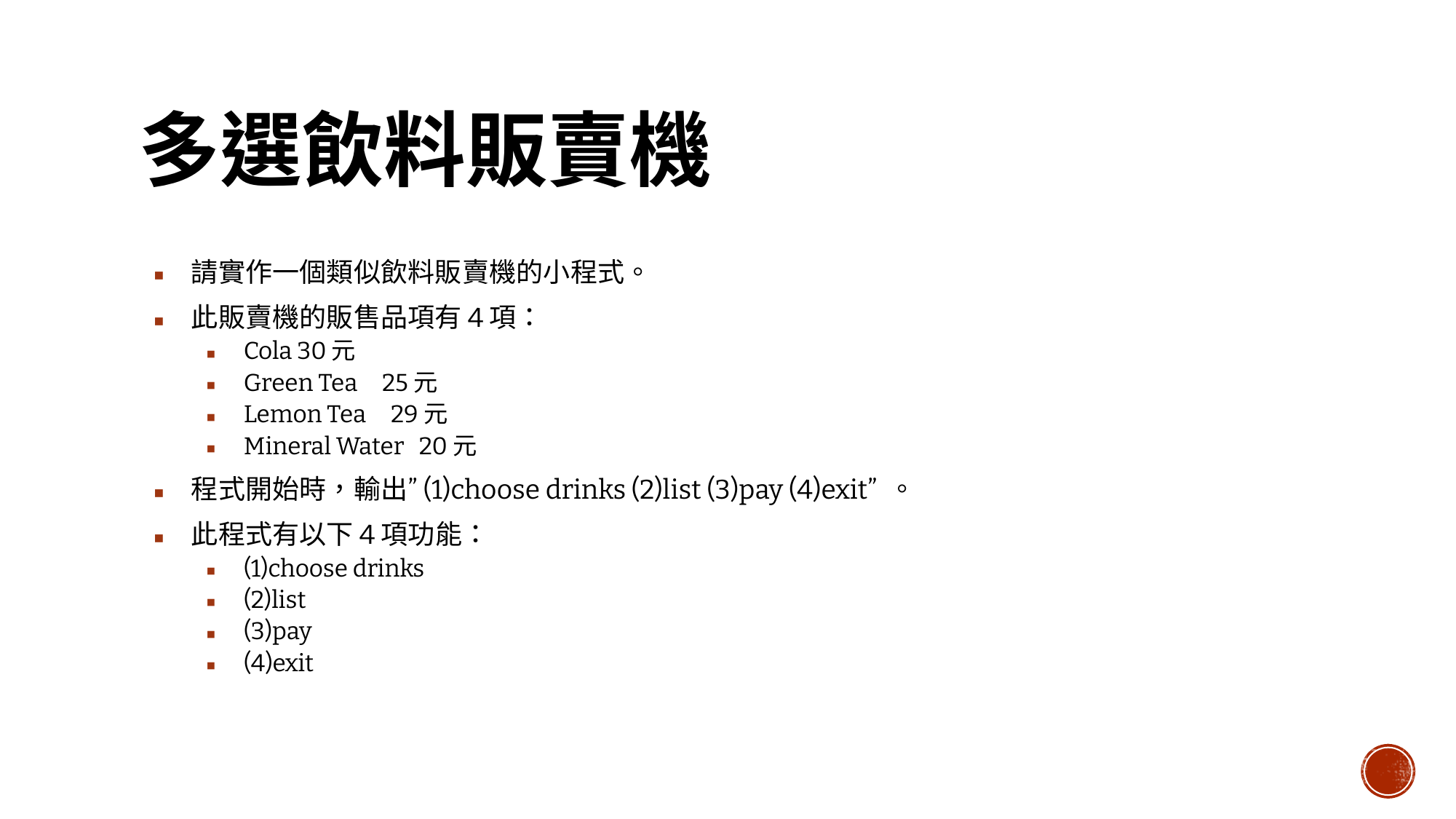

# 多選飲料販賣機
請實作一個類似飲料販賣機的小程式。
此販賣機的販售品項有4項：
Cola 30元
Green Tea     25元
Lemon Tea     29元
Mineral Water   20元
程式開始時，輸出”(1)choose drinks (2)list (3)pay (4)exit” 。
此程式有以下4項功能：
(1)choose drinks
(2)list
(3)pay
(4)exit